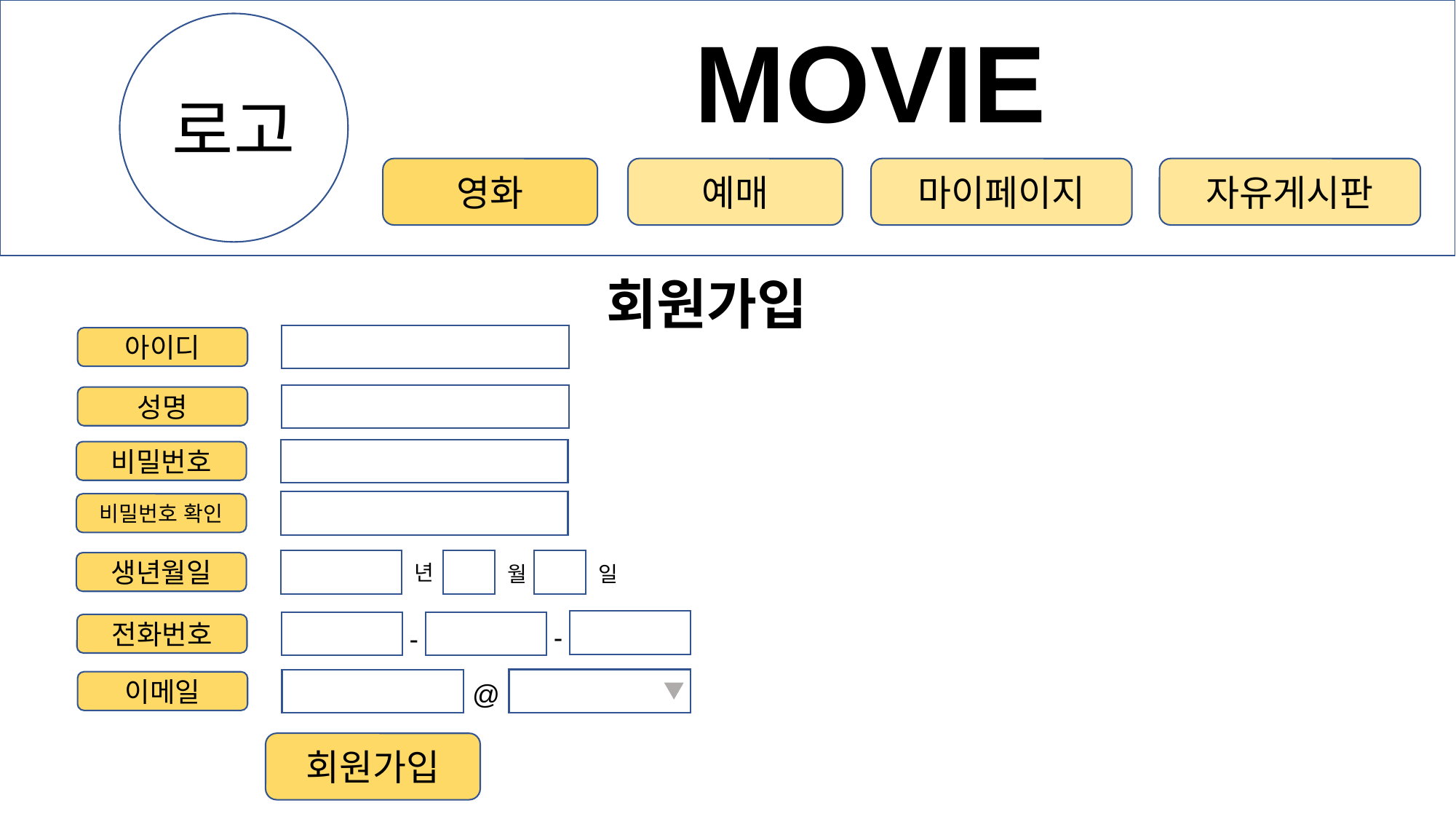

MOVIE
로고
자유게시판
영화
예매
마이페이지
회원가입

아이디

성명

비밀번호

비밀번호 확인

생년월일
년
월
일

전화번호
-
-

@
이메일

회원가입